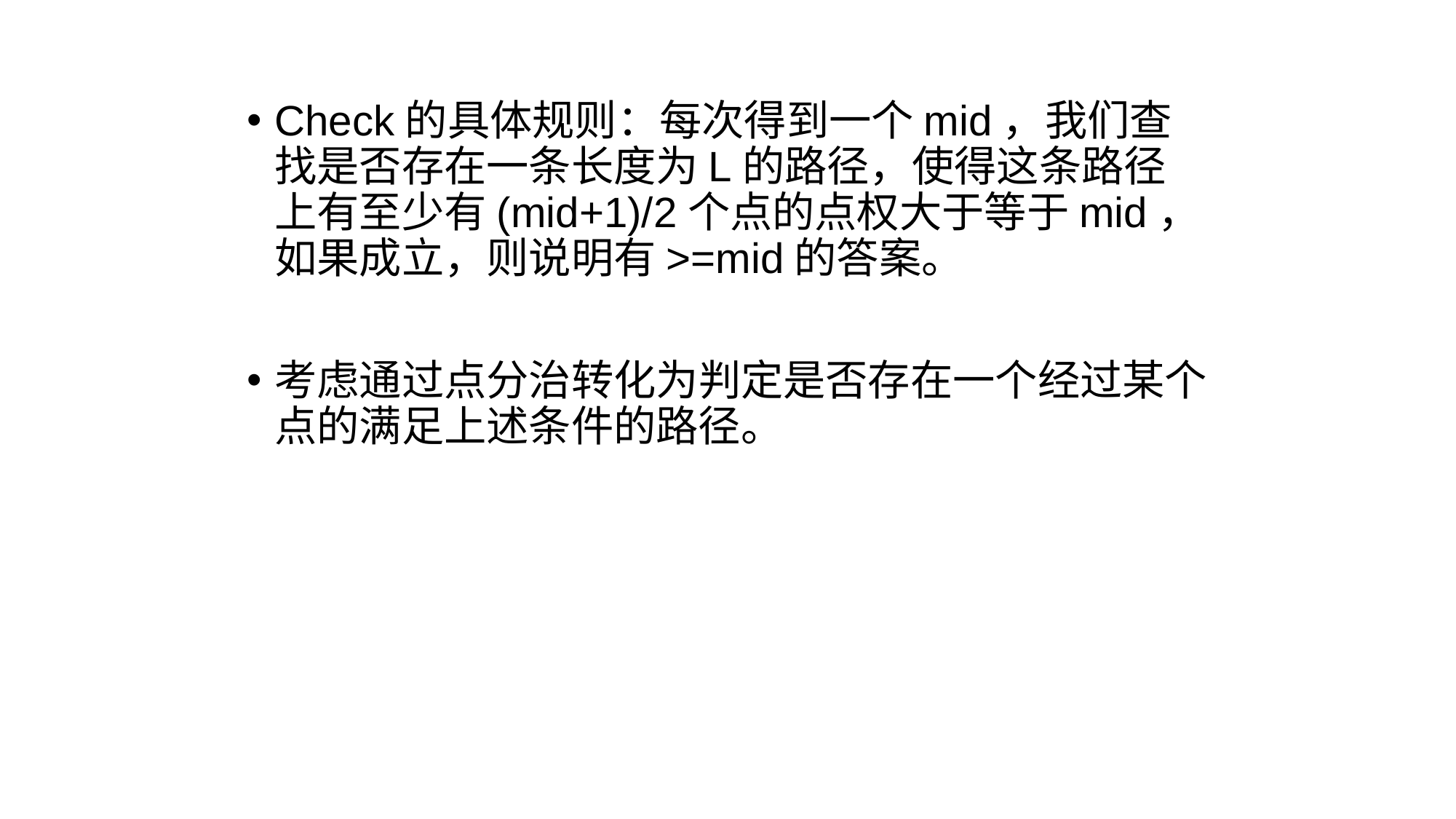

Check的具体规则：每次得到一个mid，我们查找是否存在一条长度为L的路径，使得这条路径上有至少有(mid+1)/2个点的点权大于等于mid，如果成立，则说明有>=mid的答案。

考虑通过点分治转化为判定是否存在一个经过某个点的满足上述条件的路径。